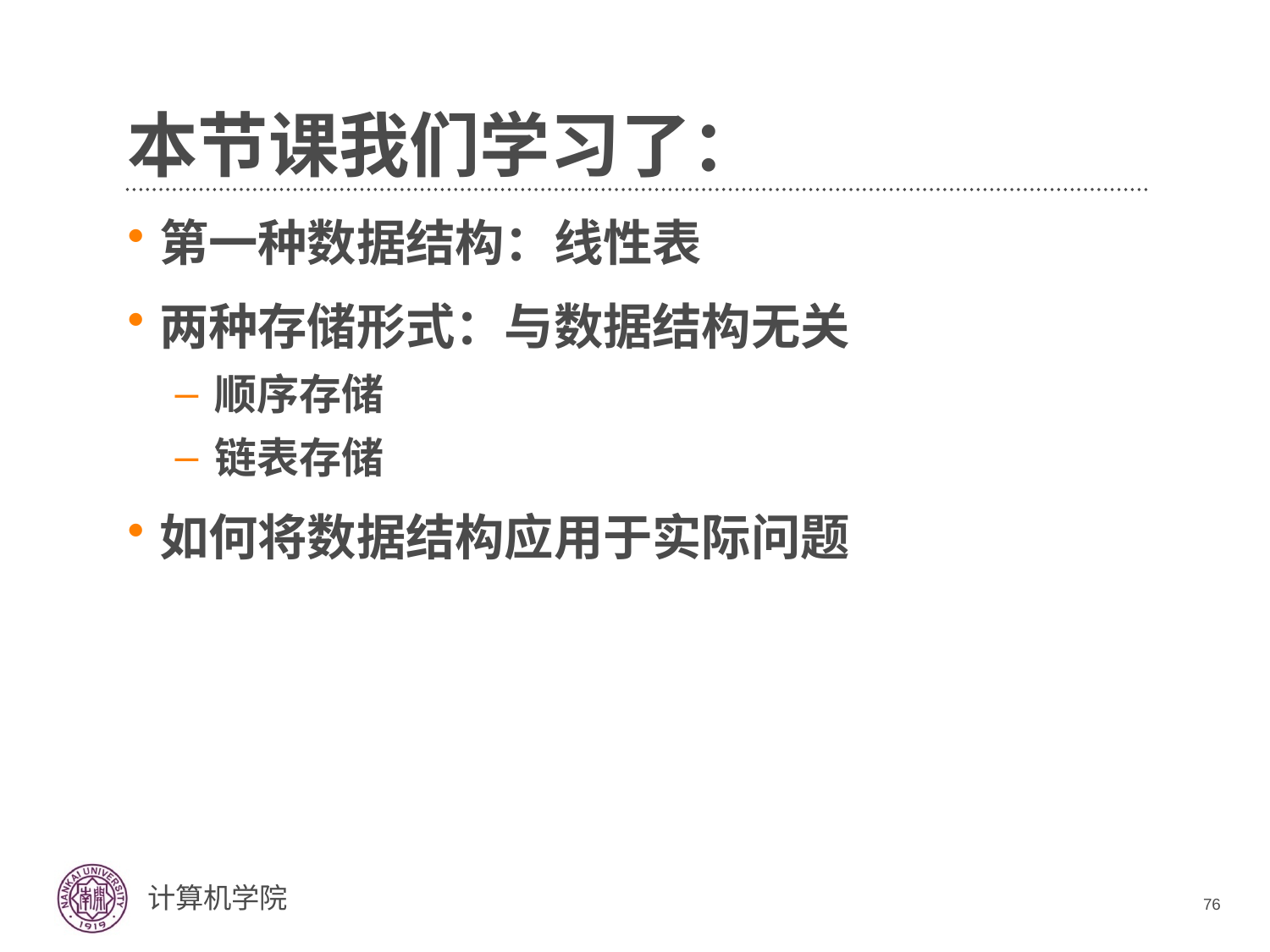

# 本节课我们学习了：
第一种数据结构：线性表
两种存储形式：与数据结构无关
顺序存储
链表存储
如何将数据结构应用于实际问题
76